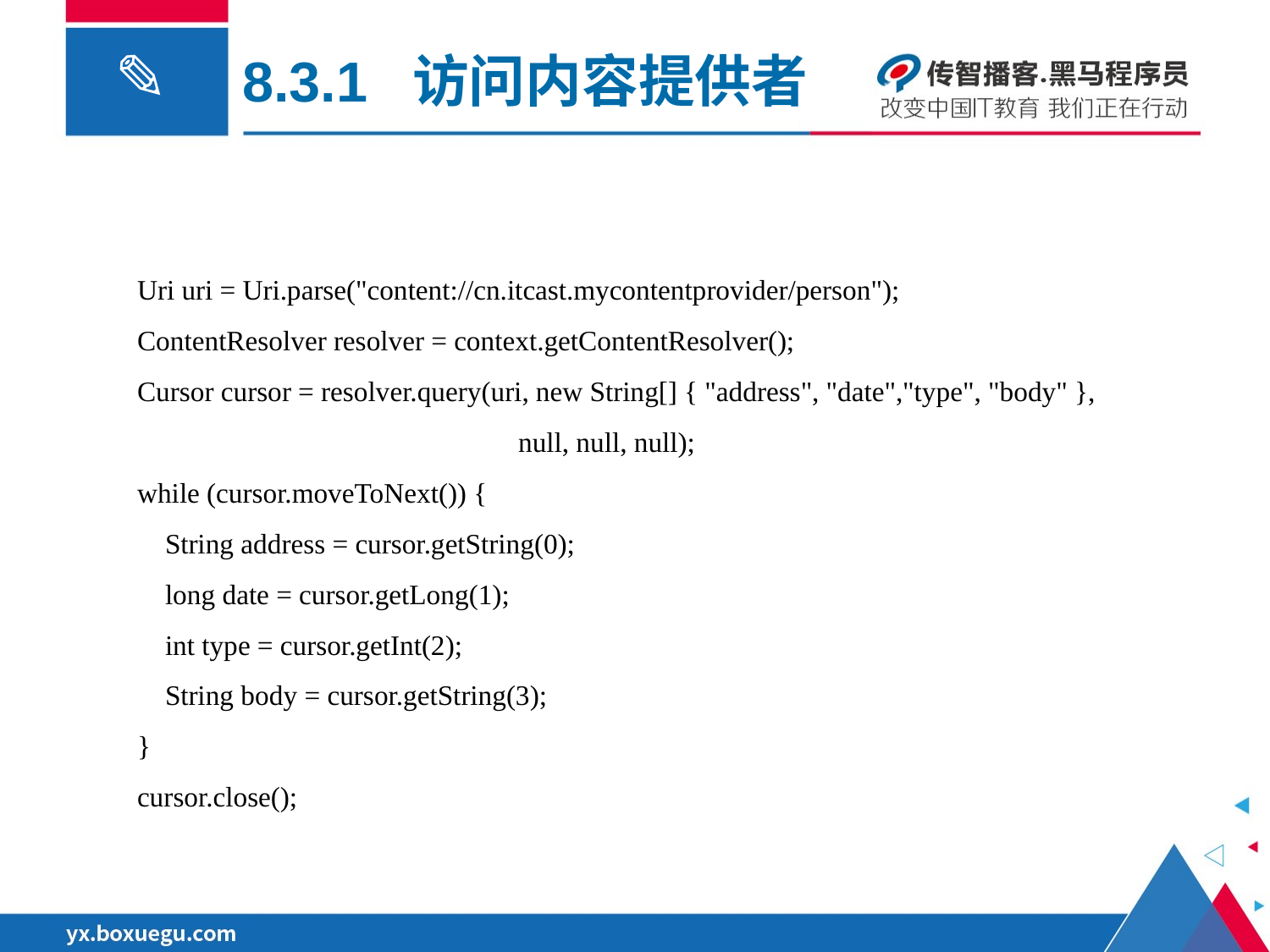

8.3.1  访问内容提供者

    Uri uri = Uri.parse("content://cn.itcast.mycontentprovider/person");
    ContentResolver resolver = context.getContentResolver();
    Cursor cursor = resolver.query(uri, new String[] { "address", "date","type", "body" },
			    null, null, null);
    while (cursor.moveToNext()) {
        String address = cursor.getString(0);
        long date = cursor.getLong(1);
        int type = cursor.getInt(2);
        String body = cursor.getString(3);
    }
    cursor.close();